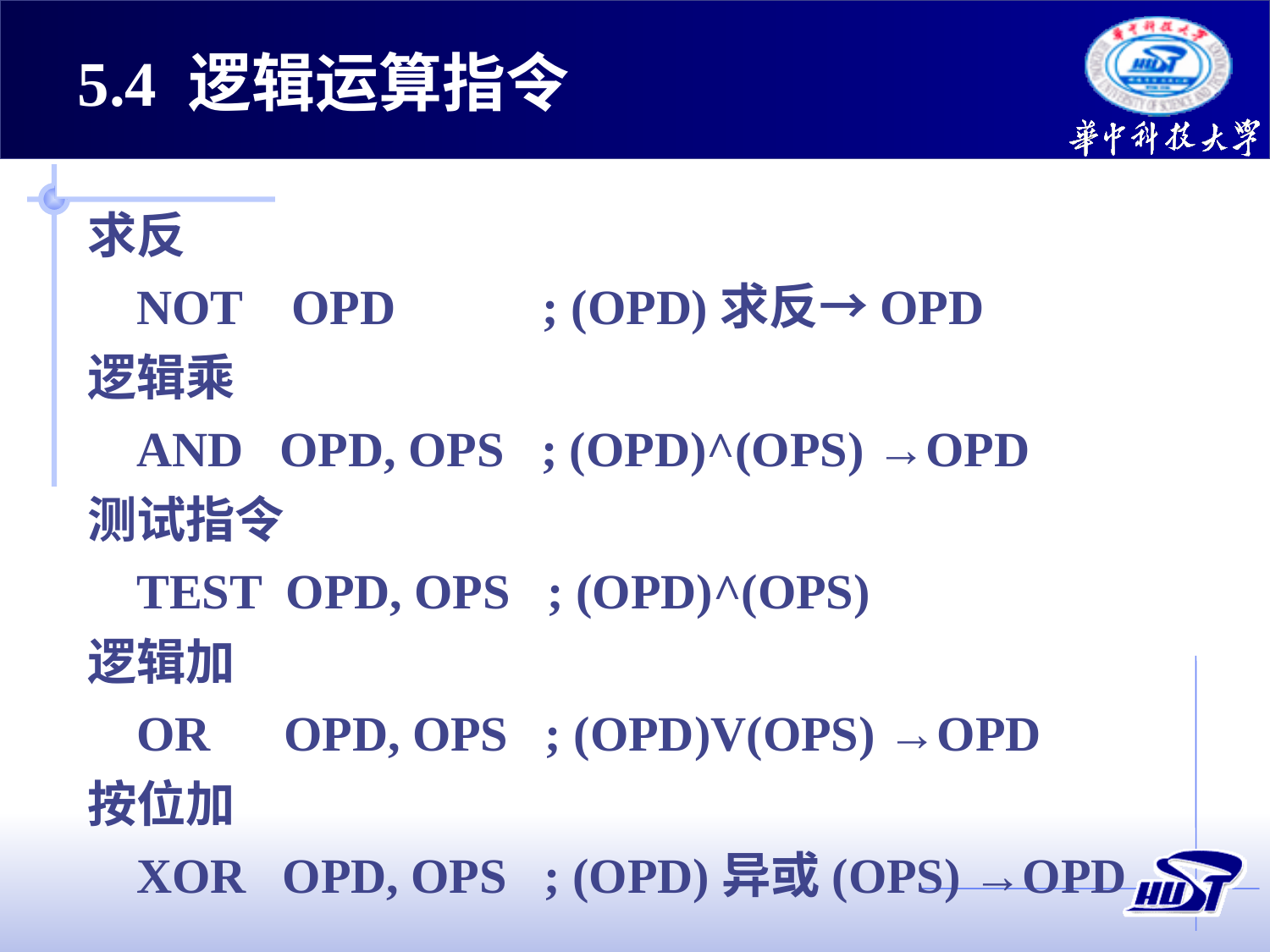

5.4 逻辑运算指令
求反
    NOT    OPD            ; (OPD)求反→OPD
逻辑乘
    AND   OPD, OPS   ; (OPD)^(OPS) →OPD
测试指令
    TEST  OPD, OPS   ; (OPD)^(OPS)
逻辑加
    OR      OPD, OPS   ; (OPD)V(OPS) →OPD
按位加
    XOR   OPD, OPS   ; (OPD)异或(OPS) →OPD